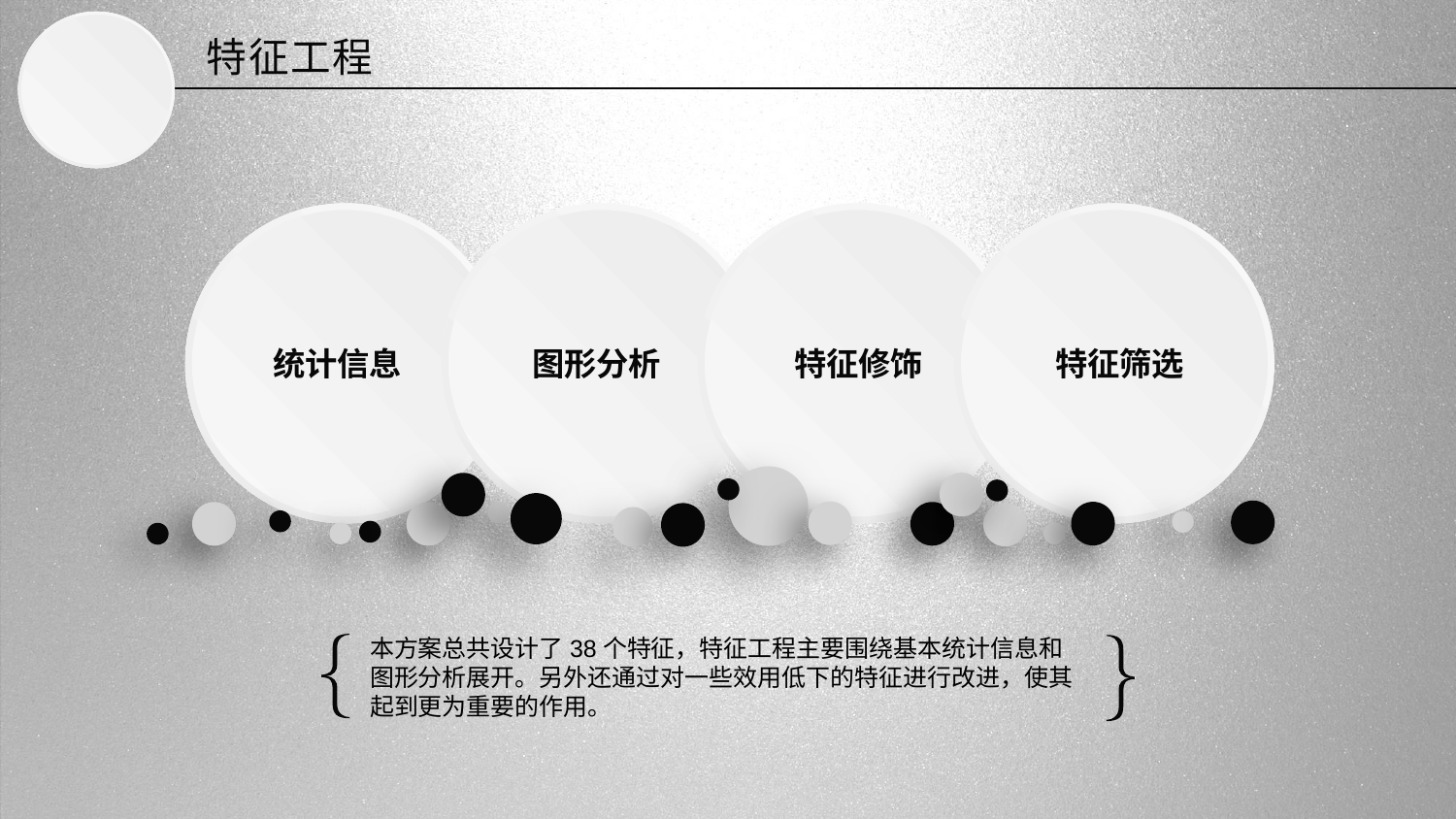

特征工程

统计信息
图形分析
特征修饰
特征筛选

本方案总共设计了38个特征，特征工程主要围绕基本统计信息和图形分析展开。另外还通过对一些效用低下的特征进行改进，使其起到更为重要的作用。